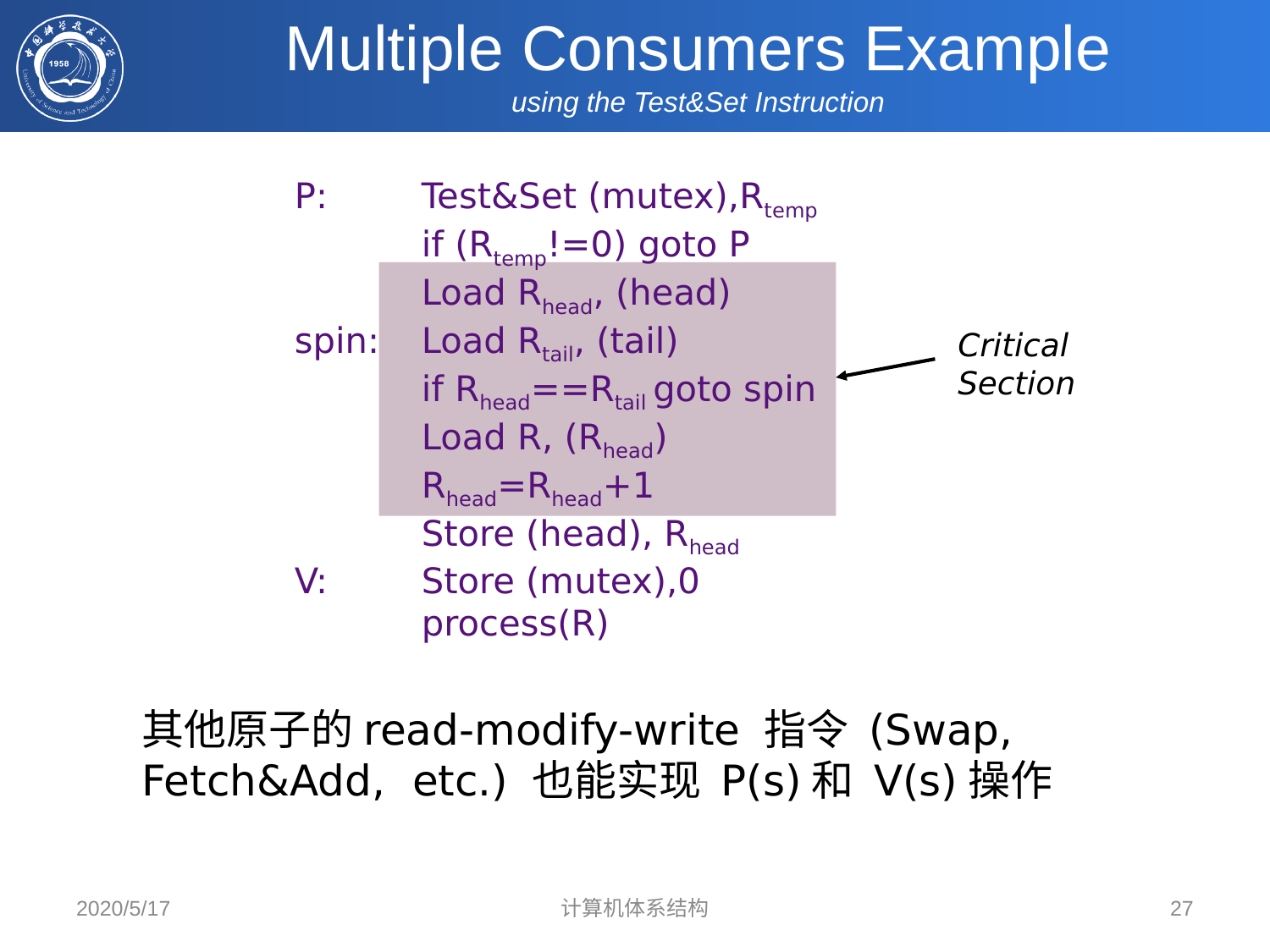

# Multiple Consumers Example using the Test&Set Instruction
P:  	Test&Set (mutex),Rtemp
	if (Rtemp!=0) goto P
	Load Rhead, (head)
spin:	Load Rtail, (tail)
	if Rhead==Rtail goto spin
	Load R, (Rhead)
	Rhead=Rhead+1
	Store (head), Rhead
V: 	Store (mutex),0
	process(R)

Critical
Section

其他原子的read-modify-write 指令 (Swap, Fetch&Add,  etc.) 也能实现 P(s)和 V(s)操作
2020/5/17
计算机体系结构
27